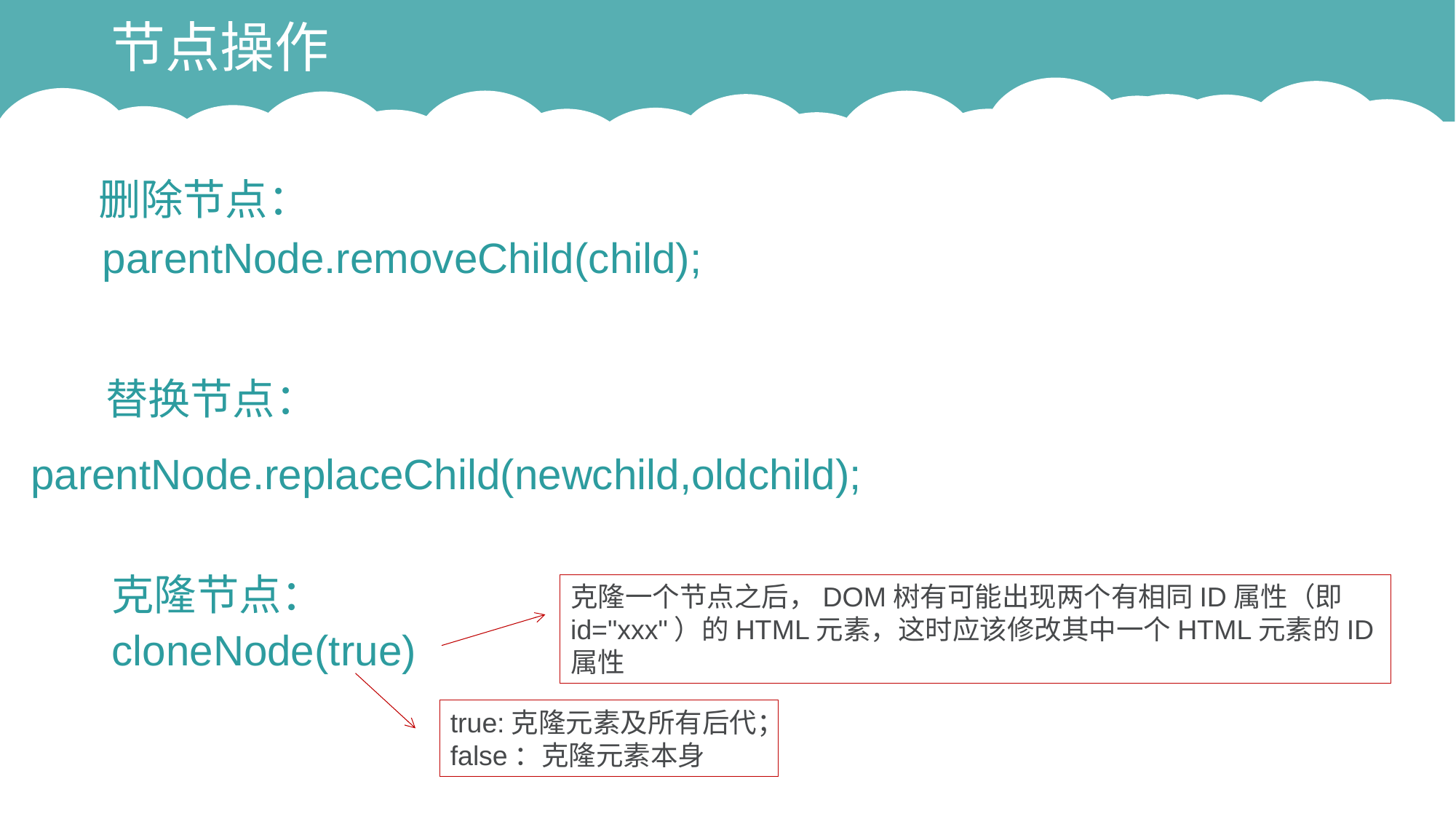

# 节点操作
删除节点：
parentNode.removeChild(child);
替换节点：
parentNode.replaceChild(newchild,oldchild);
克隆节点：
克隆一个节点之后，DOM树有可能出现两个有相同ID属性（即id="xxx"）的HTML元素，这时应该修改其中一个HTML元素的ID属性
cloneNode(true)
true:克隆元素及所有后代；
false：克隆元素本身